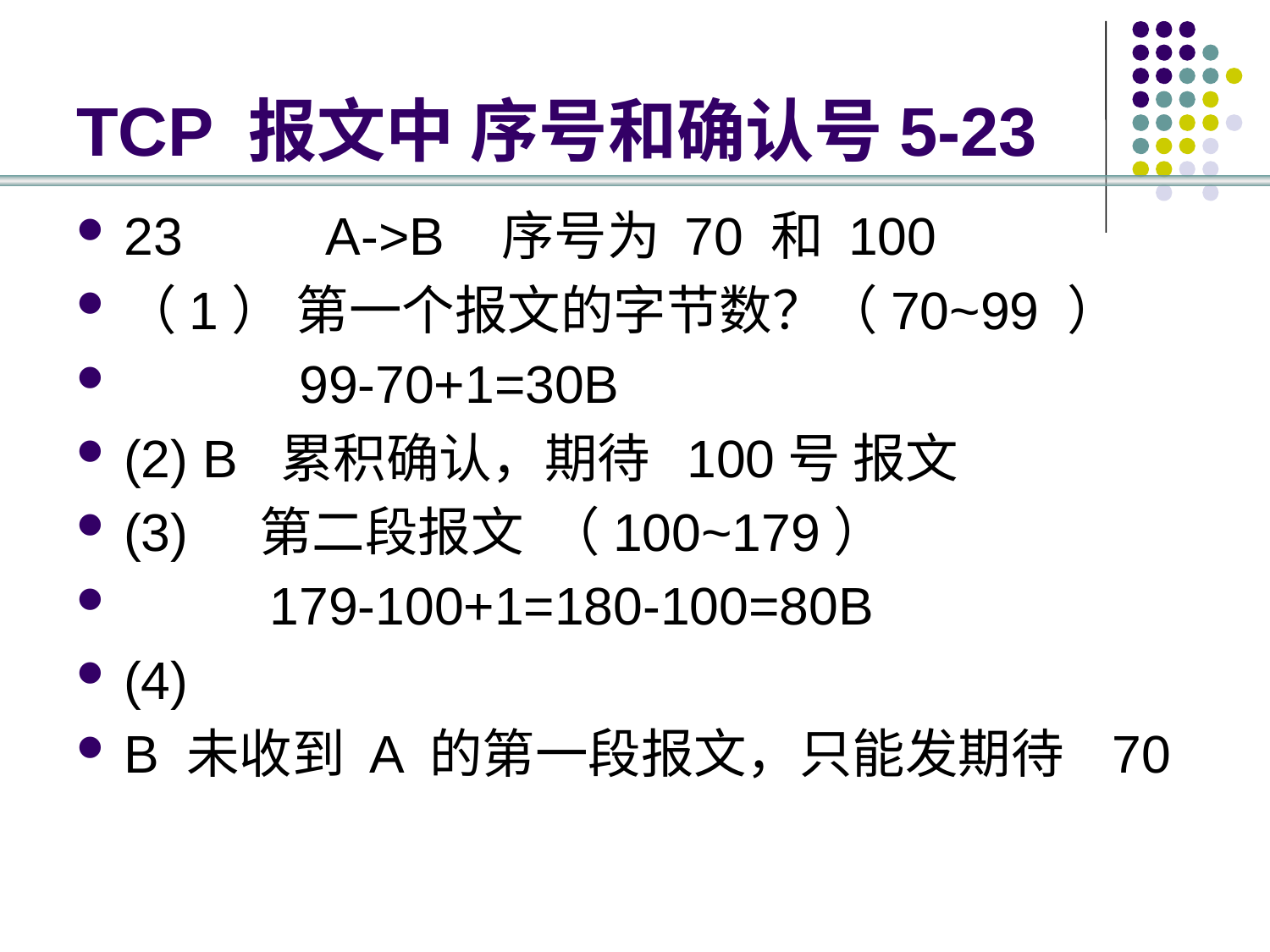

# TCP 报文中 序号和确认号5-23
23          A->B   序号为 70 和 100
（1） 第一个报文的字节数？（70~99 ）
            99-70+1=30B
(2) B  累积确认，期待  100号 报文
(3)    第二段报文  （100~179）
          179-100+1=180-100=80B
(4)
B 未收到 A 的第一段报文，只能发期待   70